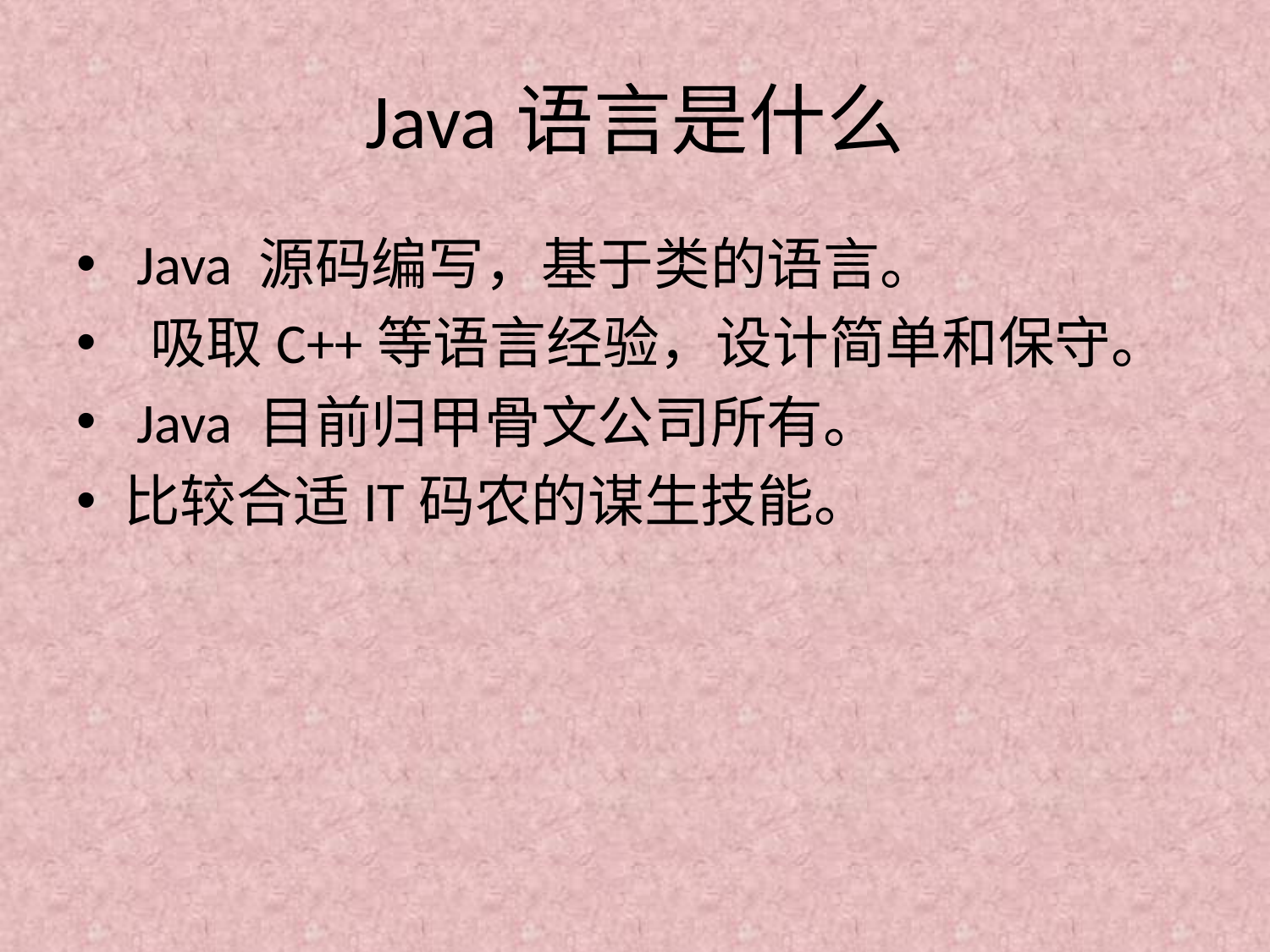

# Java语言是什么
 Java 源码编写，基于类的语言。
 吸取C++等语言经验，设计简单和保守。
 Java 目前归甲骨文公司所有。
比较合适IT码农的谋生技能。